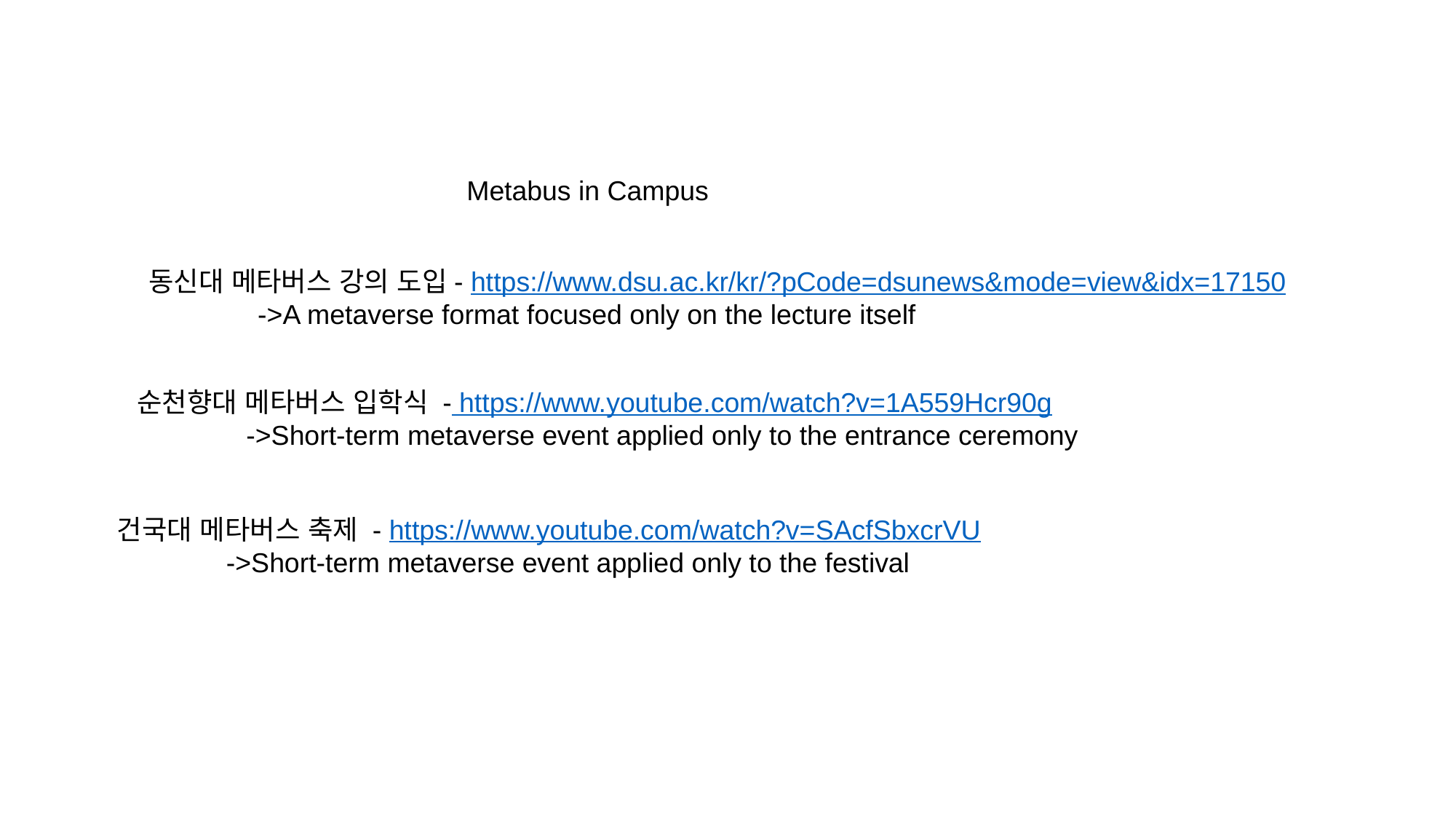

Metabus in Campus
동신대 메타버스 강의 도입- https://www.dsu.ac.kr/kr/?pCode=dsunews&mode=view&idx=17150
	->A metaverse format focused only on the lecture itself

순천향대 메타버스 입학식 - https://www.youtube.com/watch?v=1A559Hcr90g
 	->Short-term metaverse event applied only to the entrance ceremony
건국대 메타버스 축제 - https://www.youtube.com/watch?v=SAcfSbxcrVU
	->Short-term metaverse event applied only to the festival